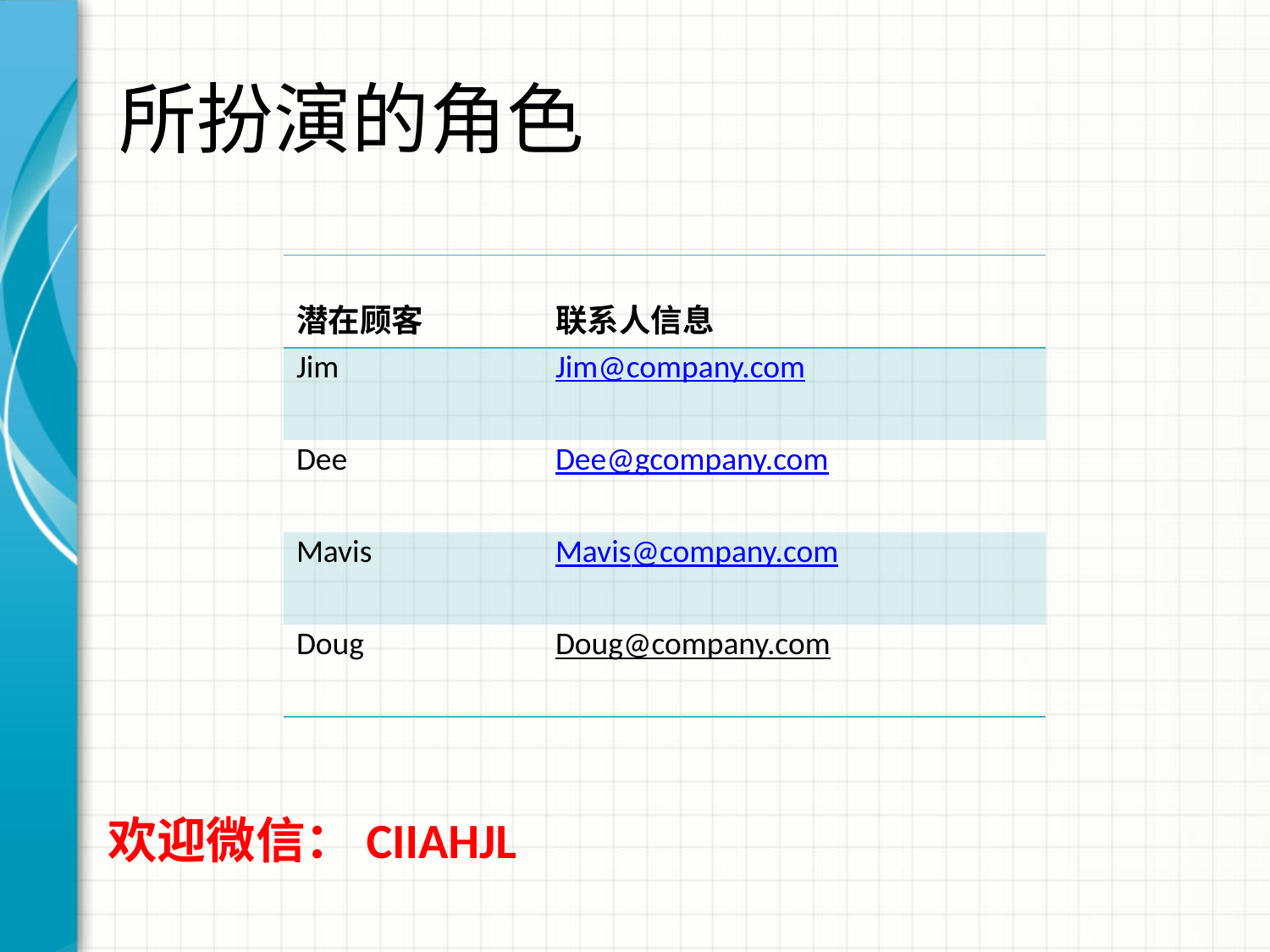

# 所扮演的角色
| 潜在顾客 | 联系人信息 |
| --- | --- |
| Jim | Jim@company.com |
| Dee | Dee@gcompany.com |
| Mavis | Mavis@company.com |
| Doug | Doug@company.com |